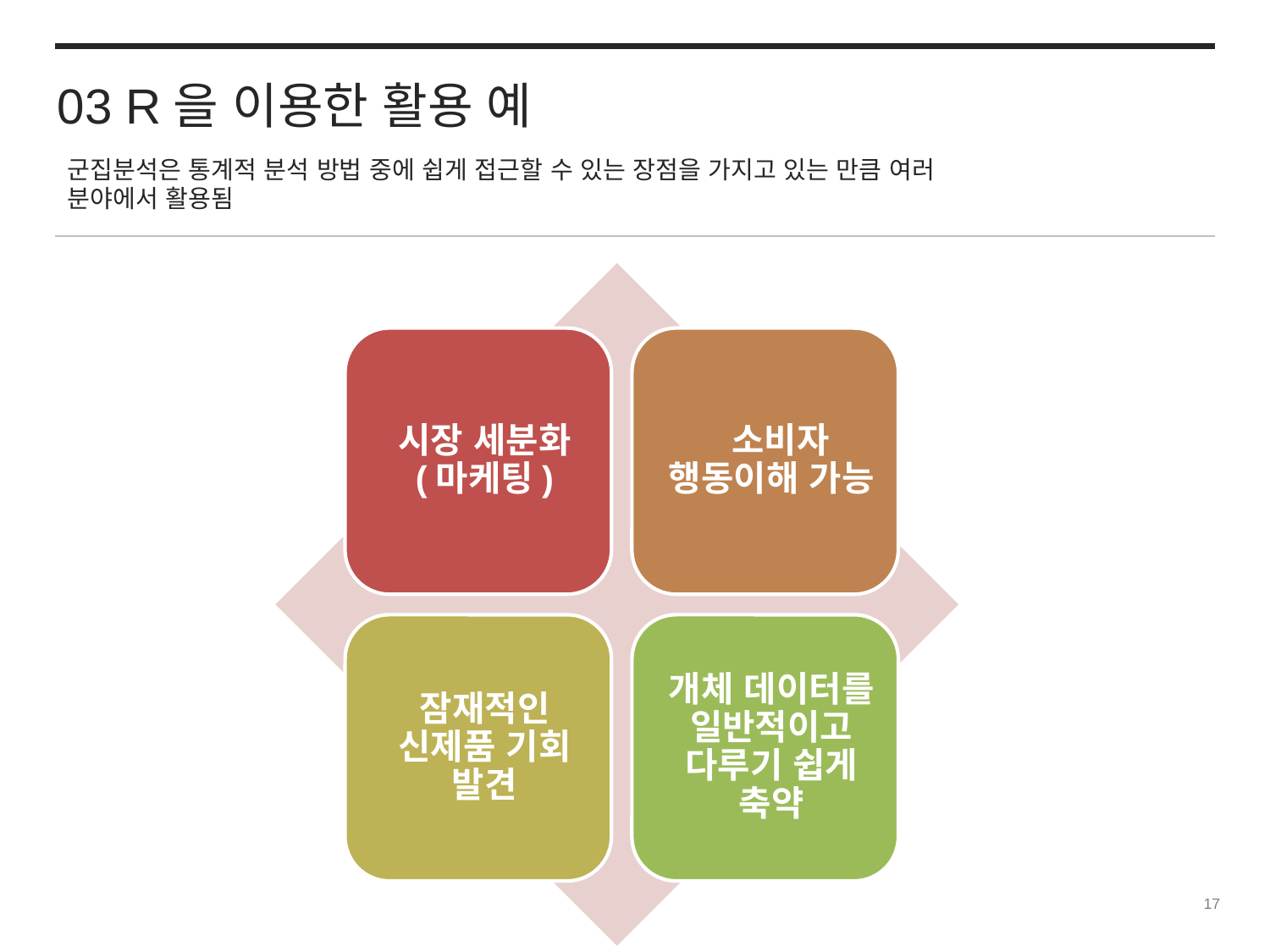

03 R을 이용한 활용 예
군집분석은 통계적 분석 방법 중에 쉽게 접근할 수 있는 장점을 가지고 있는 만큼 여러 분야에서 활용됨
시장 세분화 (마케팅)
 소비자 행동이해 가능
잠재적인 신제품 기회 발견
개체 데이터를 일반적이고 다루기 쉽게 축약